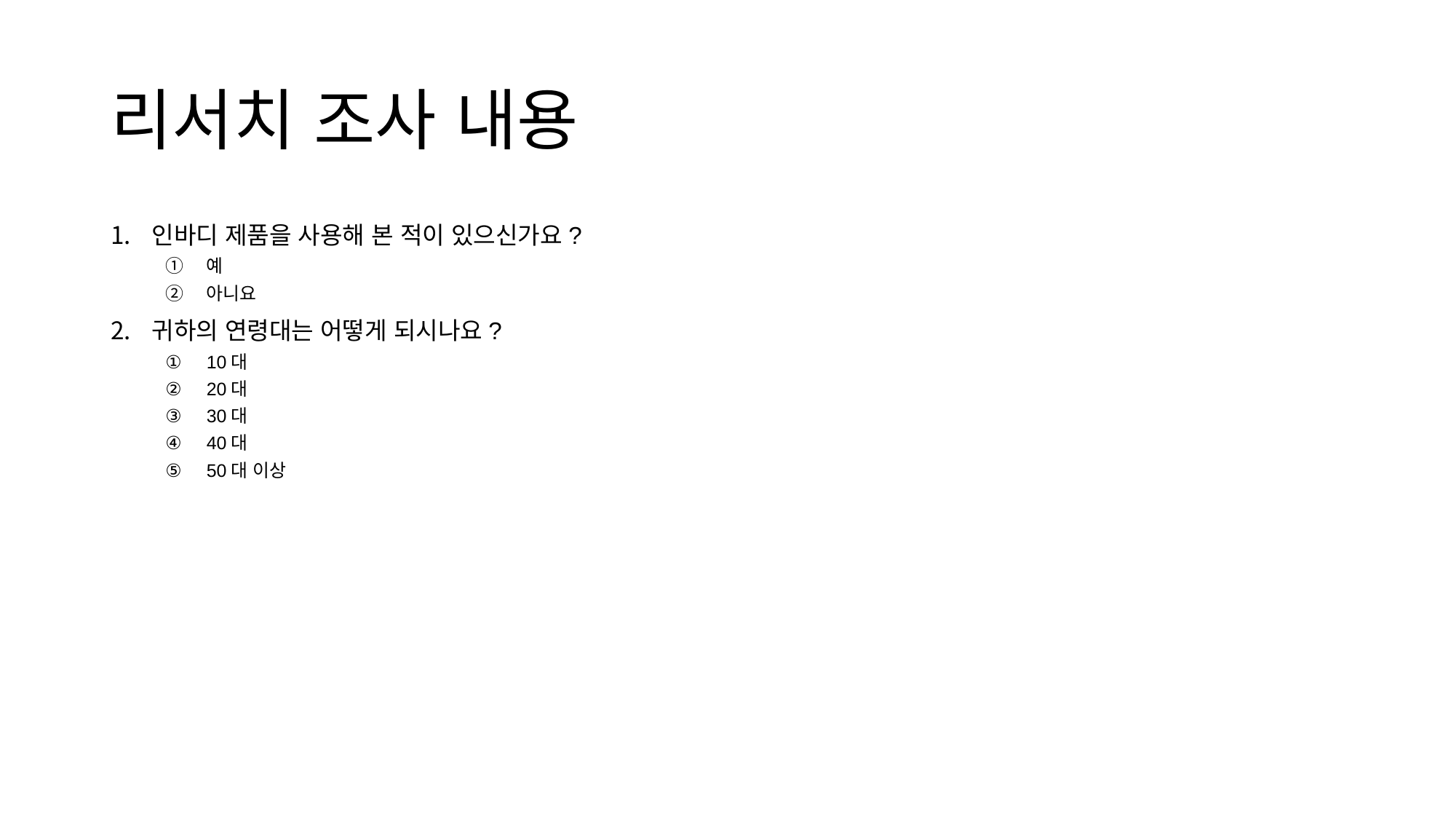

# 리서치 조사 내용
인바디 제품을 사용해 본 적이 있으신가요?
예
아니요
귀하의 연령대는 어떻게 되시나요?
10대
20대
30대
40대
50대 이상